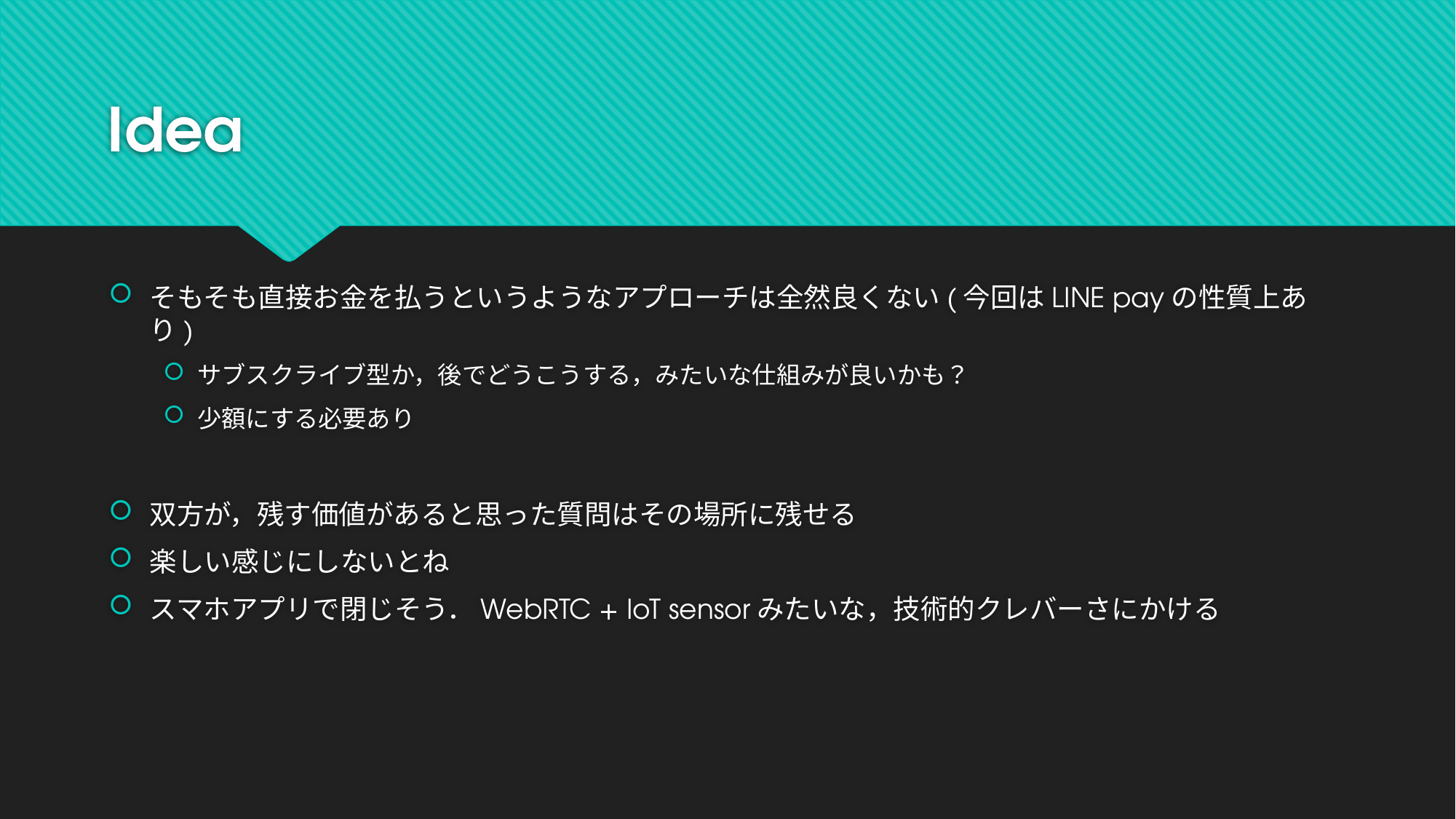

# Idea
そもそも直接お金を払うというようなアプローチは全然良くない(今回はLINE payの性質上あり)
サブスクライブ型か，後でどうこうする，みたいな仕組みが良いかも？
少額にする必要あり

双方が，残す価値があると思った質問はその場所に残せる
楽しい感じにしないとね
スマホアプリで閉じそう．WebRTC + IoT sensorみたいな，技術的クレバーさにかける